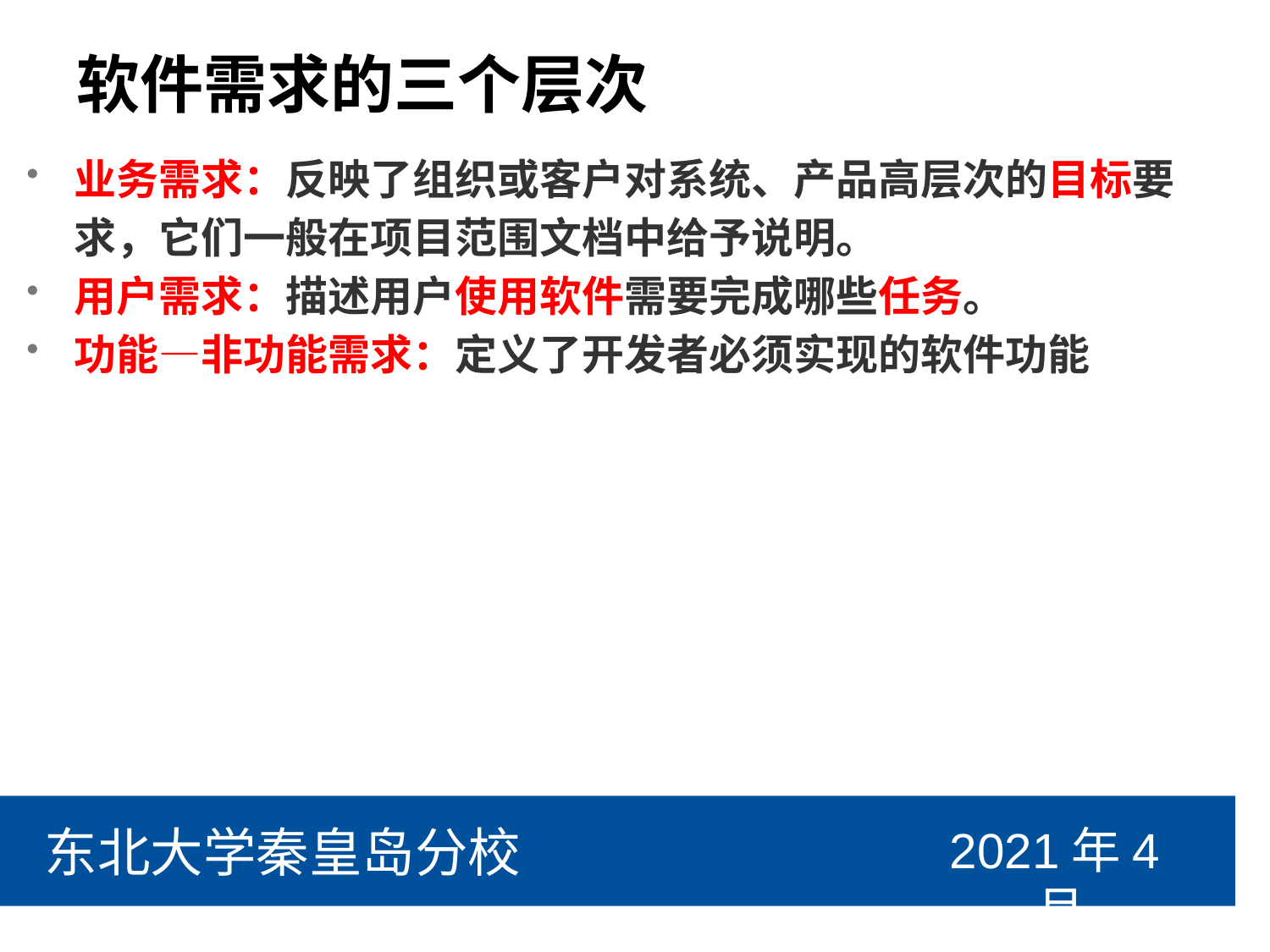

# 软件需求的三个层次
业务需求：反映了组织或客户对系统、产品高层次的目标要求，它们一般在项目范围文档中给予说明。
用户需求：描述用户使用软件需要完成哪些任务。
功能―非功能需求：定义了开发者必须实现的软件功能